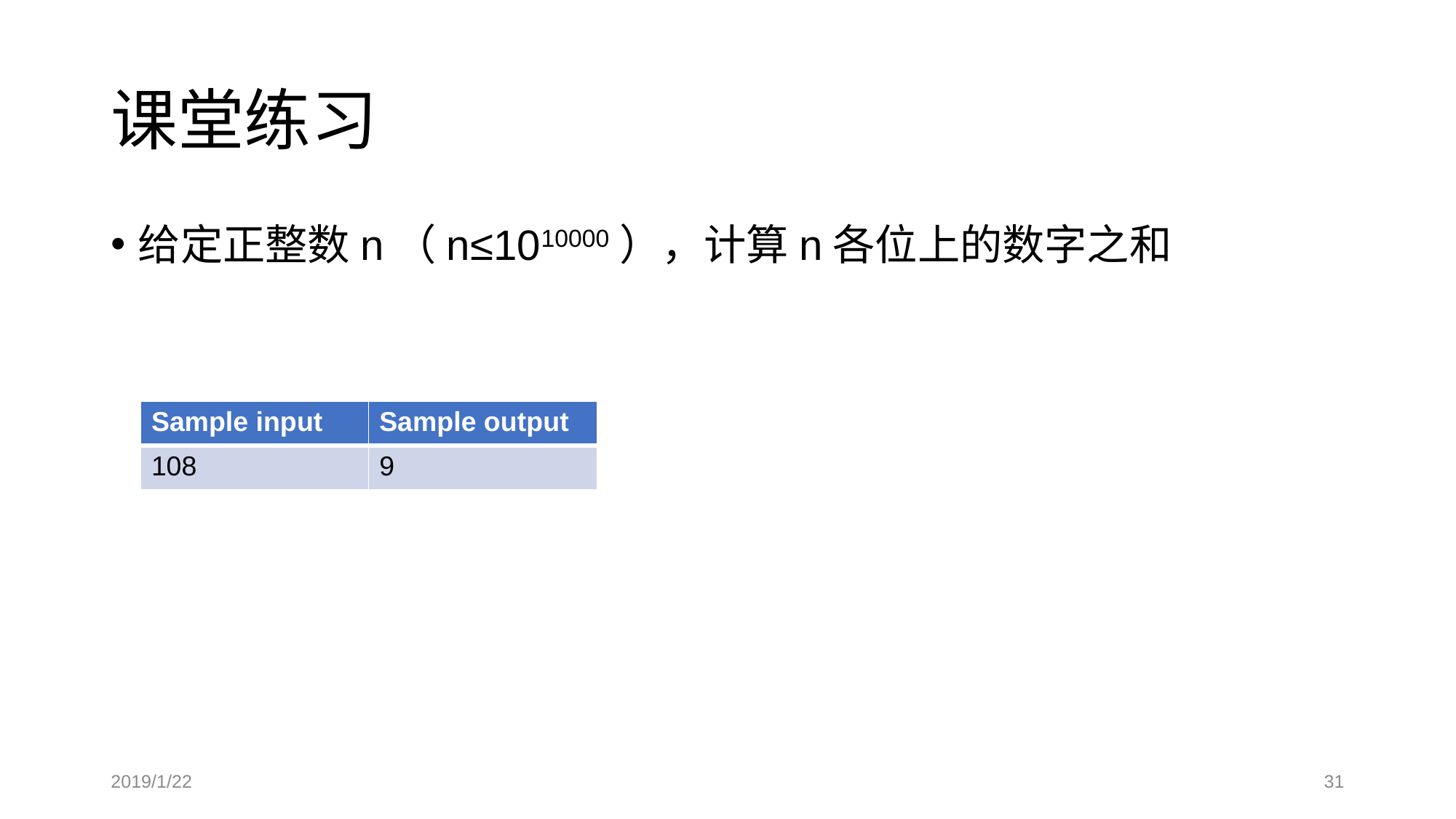

# 课堂练习
给定正整数n（n≤1010000），计算n各位上的数字之和
| Sample input | Sample output |
| --- | --- |
| 108 | 9 |
2019/1/22
31